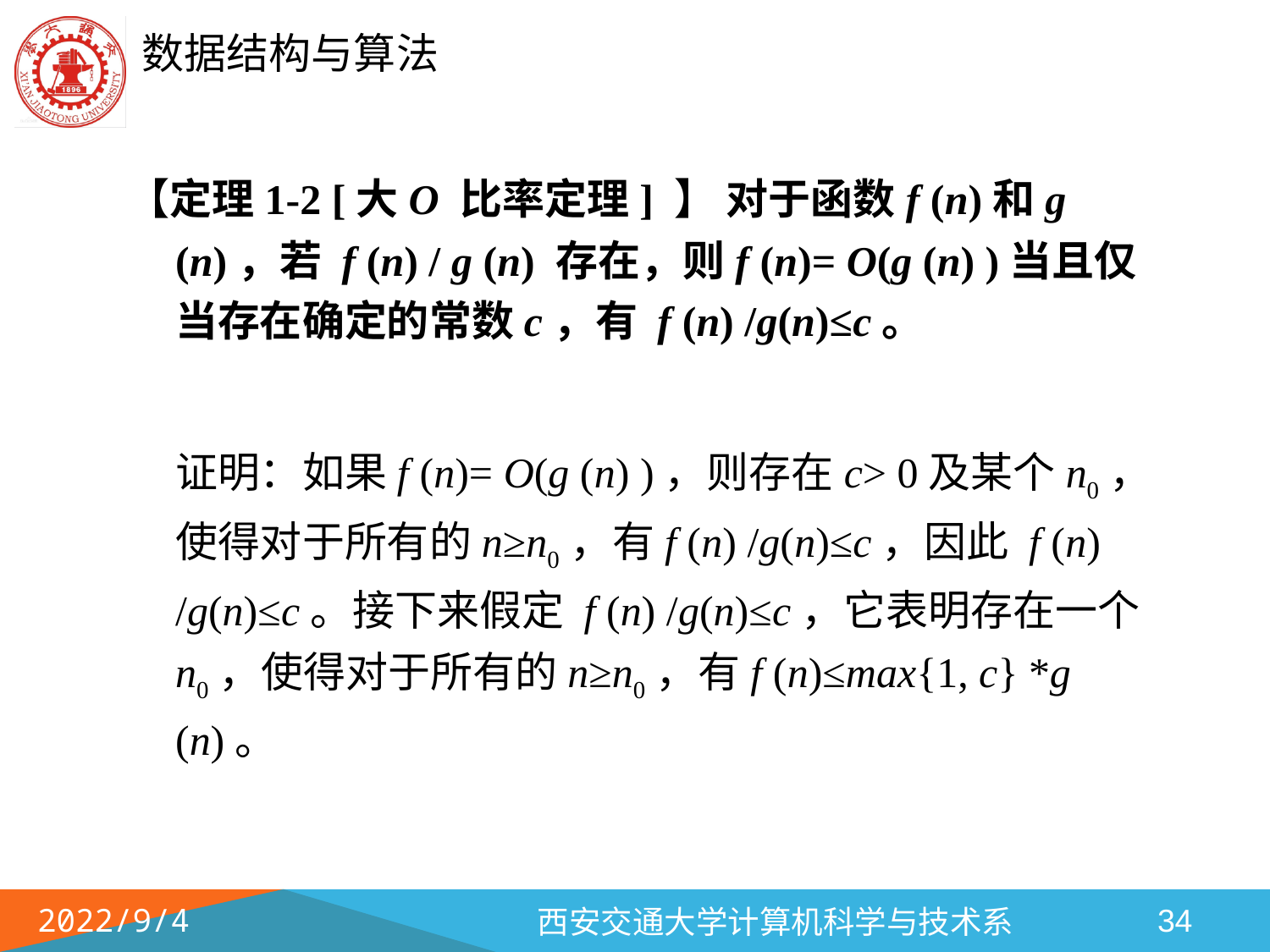

【定理1-2 [大O 比率定理] 】 对于函数f (n)和g (n)，若 f (n) / g (n) 存在，则f (n)= O(g (n) )当且仅当存在确定的常数c，有 f (n) /g(n)≤c。

	证明：如果f (n)= O(g (n) )，则存在c> 0及某个n0，使得对于所有的n≥n0，有f (n) /g(n)≤c，因此 f (n) /g(n)≤c。接下来假定 f (n) /g(n)≤c，它表明存在一个n0，使得对于所有的n≥n0，有f (n)≤max{1, c} *g (n)。